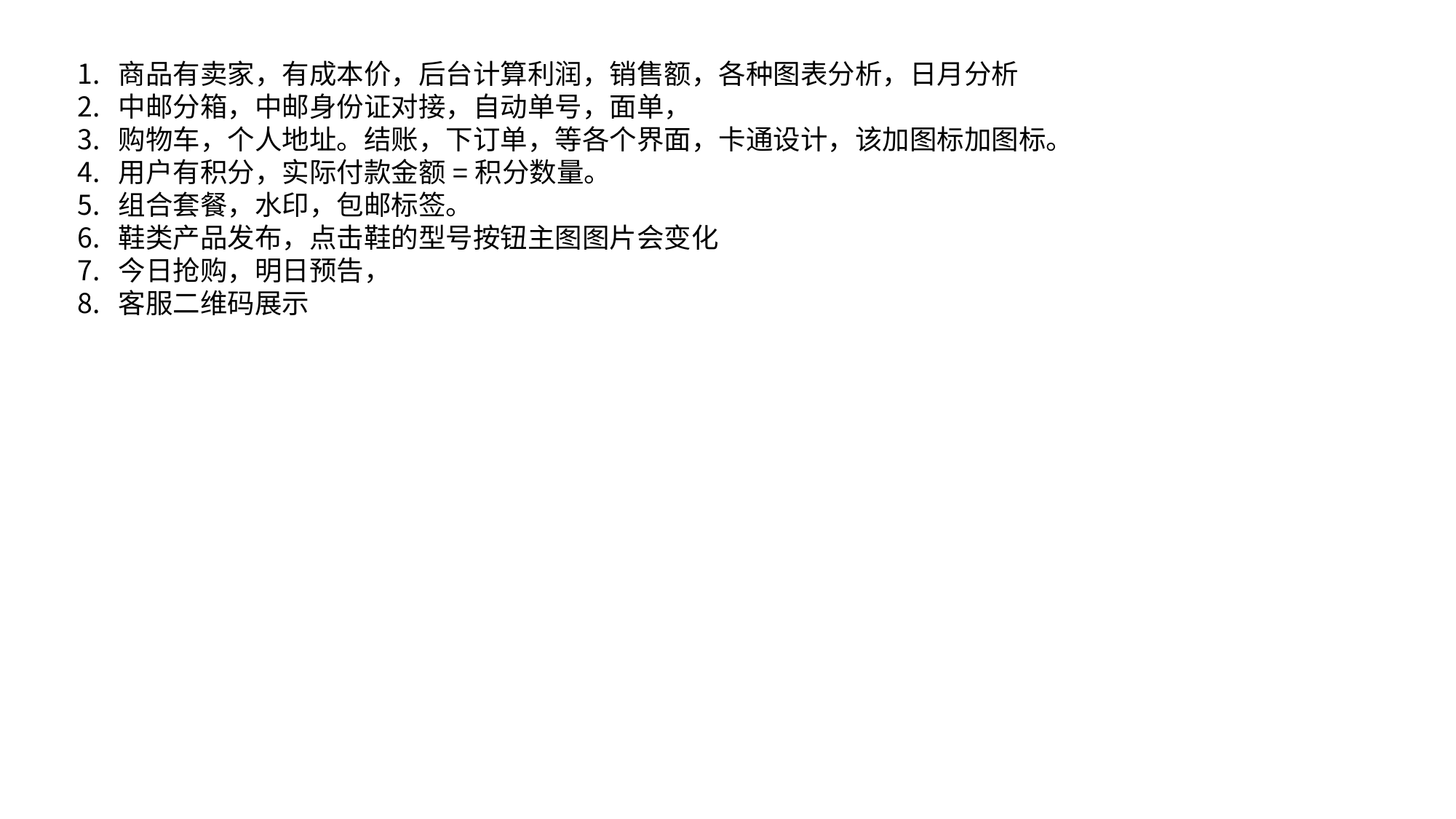

商品有卖家，有成本价，后台计算利润，销售额，各种图表分析，日月分析
中邮分箱，中邮身份证对接，自动单号，面单，
购物车，个人地址。结账，下订单，等各个界面，卡通设计，该加图标加图标。
用户有积分，实际付款金额=积分数量。
组合套餐，水印，包邮标签。
鞋类产品发布，点击鞋的型号按钮主图图片会变化
今日抢购，明日预告，
客服二维码展示